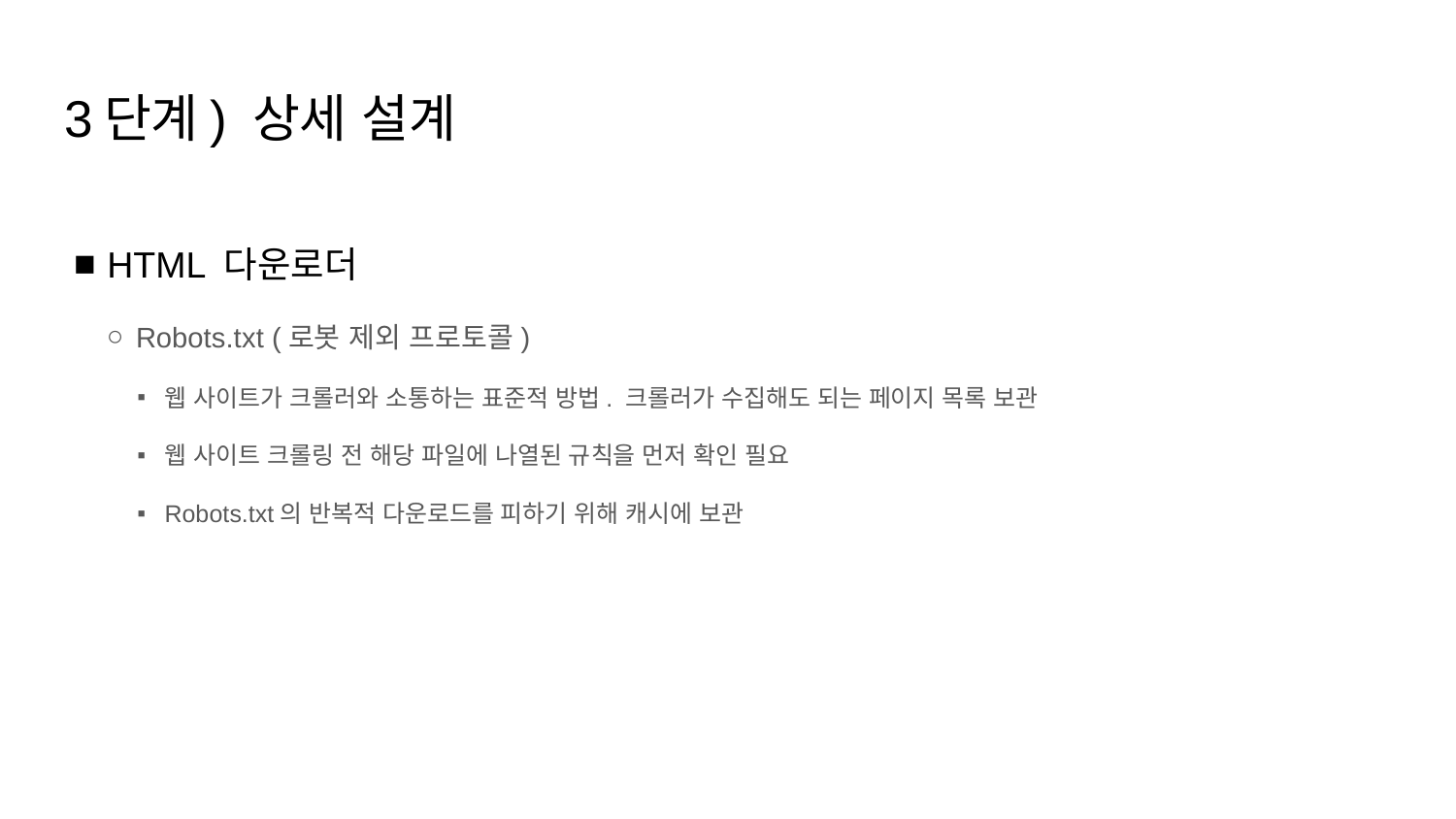

# 3단계) 상세 설계
HTML 다운로더
Robots.txt (로봇 제외 프로토콜)
웹 사이트가 크롤러와 소통하는 표준적 방법. 크롤러가 수집해도 되는 페이지 목록 보관
웹 사이트 크롤링 전 해당 파일에 나열된 규칙을 먼저 확인 필요
Robots.txt의 반복적 다운로드를 피하기 위해 캐시에 보관